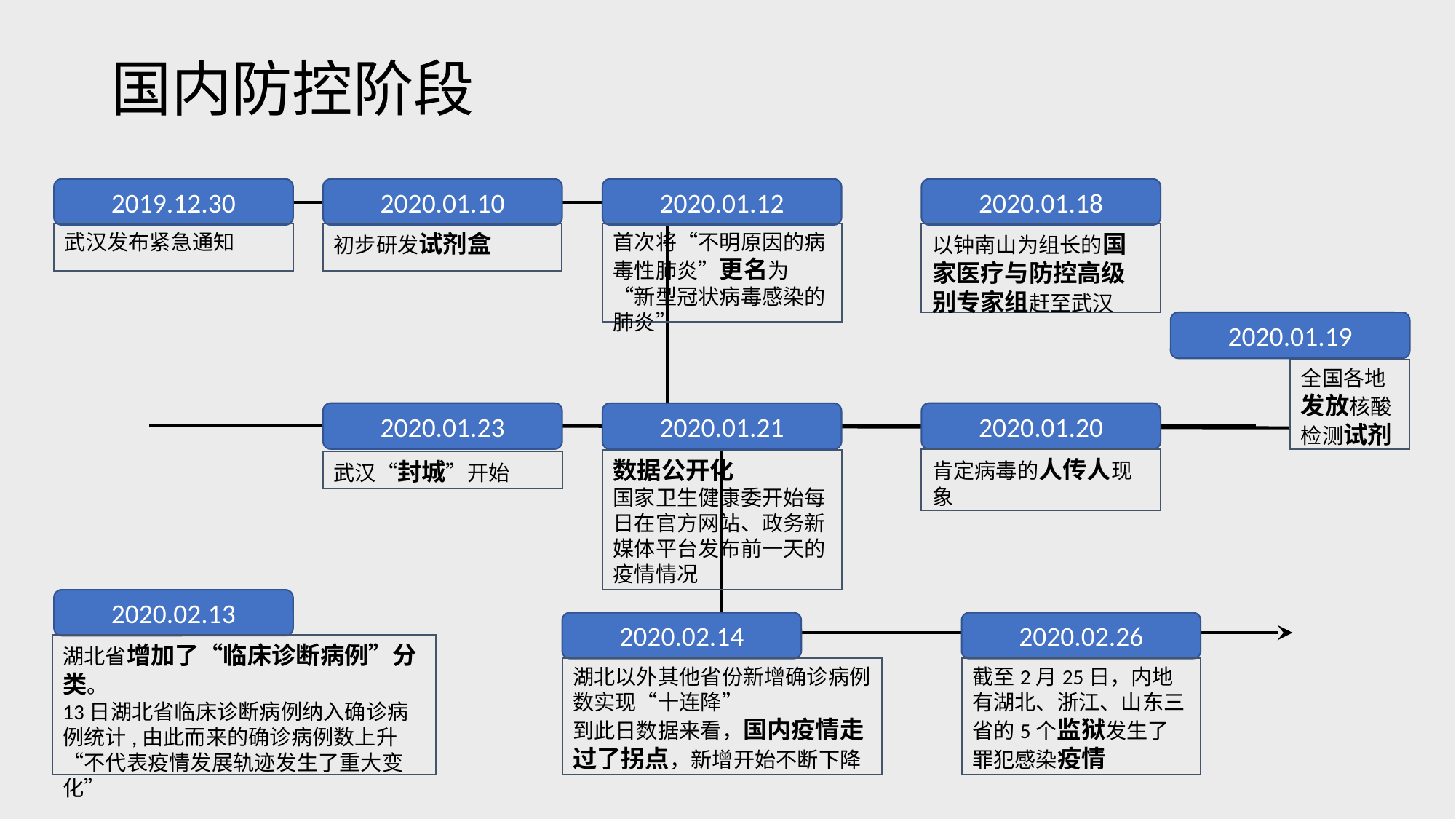

# 国内防控阶段
2019.12.30
2020.01.10
2020.01.12
2020.01.18
武汉发布紧急通知
初步研发试剂盒
首次将“不明原因的病毒性肺炎”更名为“新型冠状病毒感染的肺炎”
以钟南山为组长的国家医疗与防控高级别专家组赶至武汉
2020.01.19
全国各地发放核酸检测试剂
2020.01.23
2020.01.20
2020.01.21
肯定病毒的人传人现象
数据公开化
国家卫生健康委开始每日在官方网站、政务新媒体平台发布前一天的疫情情况
武汉“封城”开始
2020.02.13
2020.02.14
2020.02.26
湖北省增加了“临床诊断病例”分类。
13日湖北省临床诊断病例纳入确诊病例统计,由此而来的确诊病例数上升“不代表疫情发展轨迹发生了重大变化”
湖北以外其他省份新增确诊病例数实现“十连降”
到此日数据来看，国内疫情走过了拐点，新增开始不断下降
截至2月25日，内地有湖北、浙江、山东三省的5个监狱发生了罪犯感染疫情